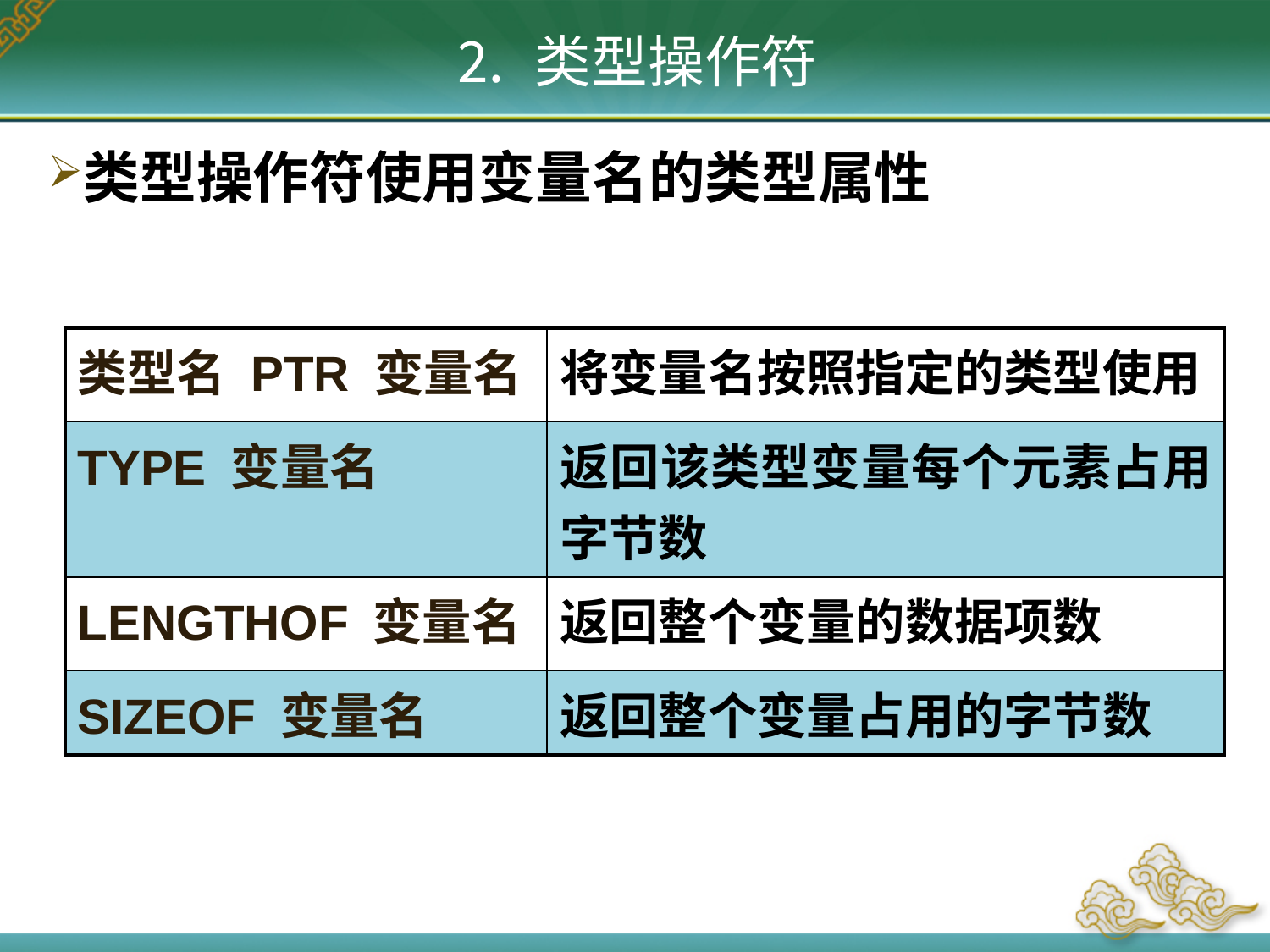

# ⒉ 类型操作符
类型操作符使用变量名的类型属性
| 类型名 PTR 变量名 | 将变量名按照指定的类型使用 |
| --- | --- |
| TYPE 变量名 | 返回该类型变量每个元素占用字节数 |
| LENGTHOF 变量名 | 返回整个变量的数据项数 |
| SIZEOF 变量名 | 返回整个变量占用的字节数 |